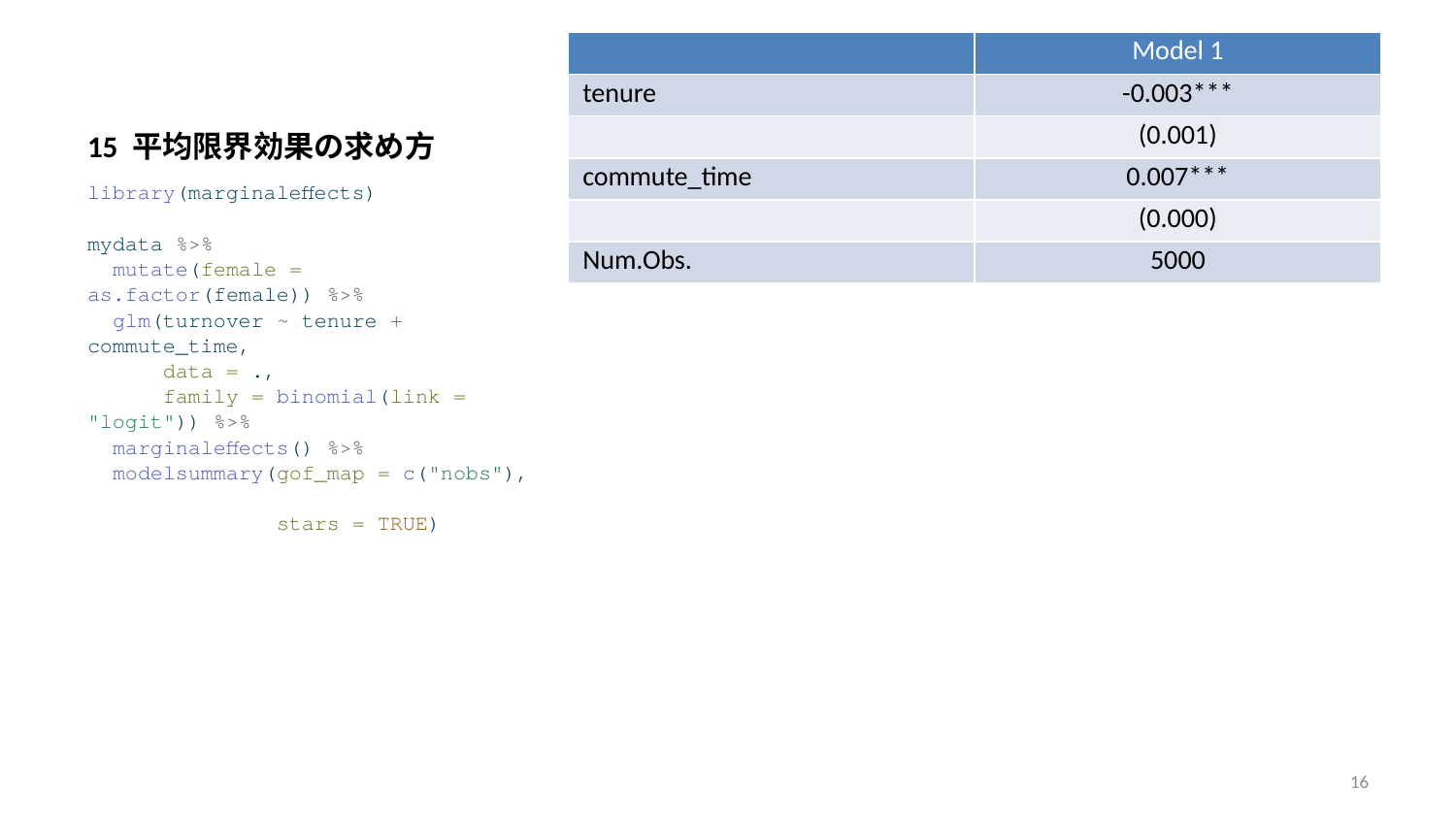

|  | Model 1 |
| --- | --- |
| tenure | -0.003\*\*\* |
|  | (0.001) |
| commute\_time | 0.007\*\*\* |
|  | (0.000) |
| Num.Obs. | 5000 |
# 15 平均限界効果の求め方
library(marginaleffects)
mydata %>%
  mutate(female = as.factor(female)) %>%
  glm(turnover ~ tenure + commute_time,
      data = .,
      family = binomial(link = "logit")) %>%
  marginaleffects() %>%
  modelsummary(gof_map = c("nobs"),
               stars = TRUE)
16